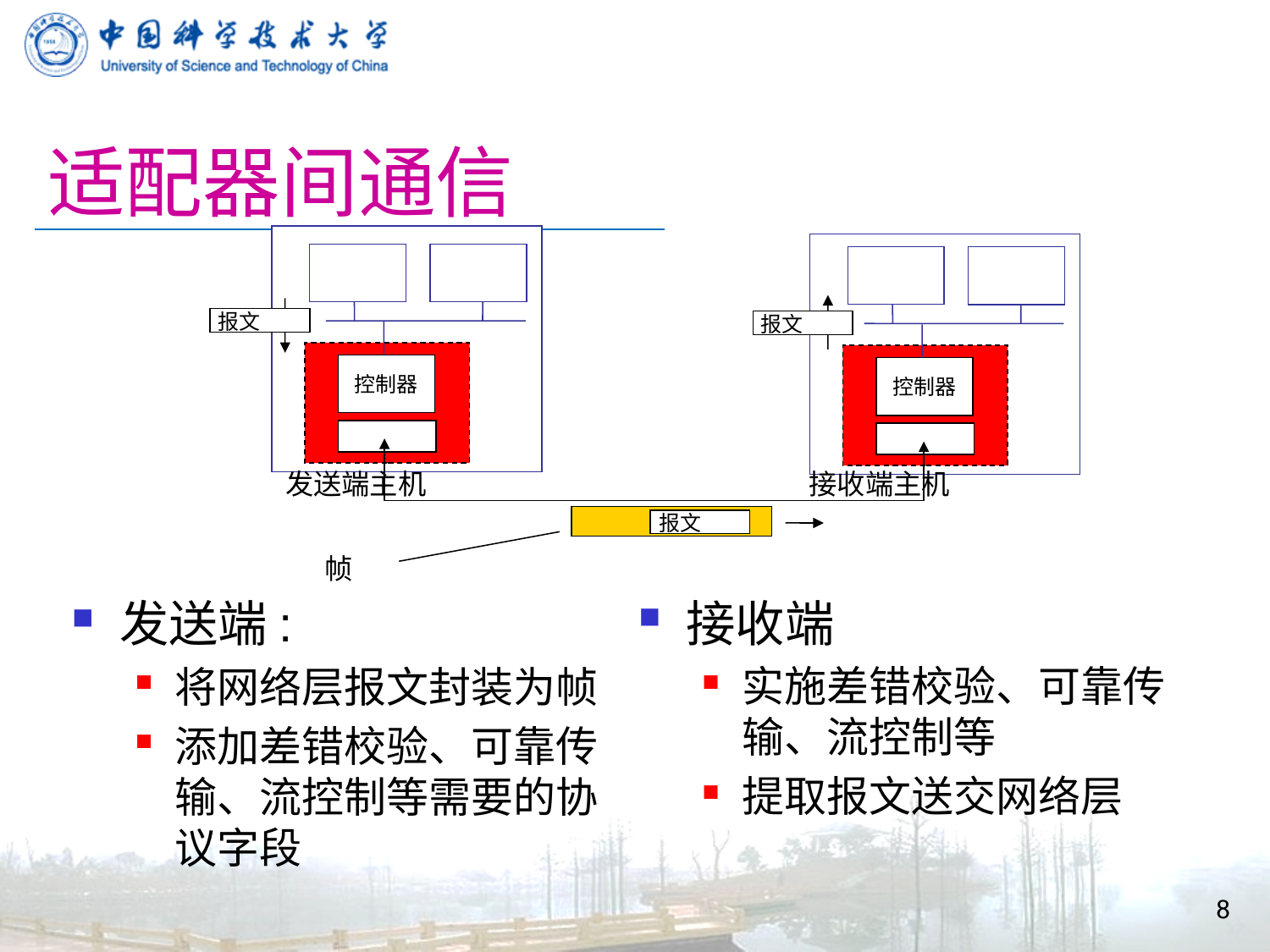

# 适配器间通信

报文

报文

控制器
控制器

接收端主机
发送端主机
报文

帧
接收端
实施差错校验、可靠传输、流控制等
提取报文送交网络层
发送端:
将网络层报文封装为帧
添加差错校验、可靠传输、流控制等需要的协议字段
8